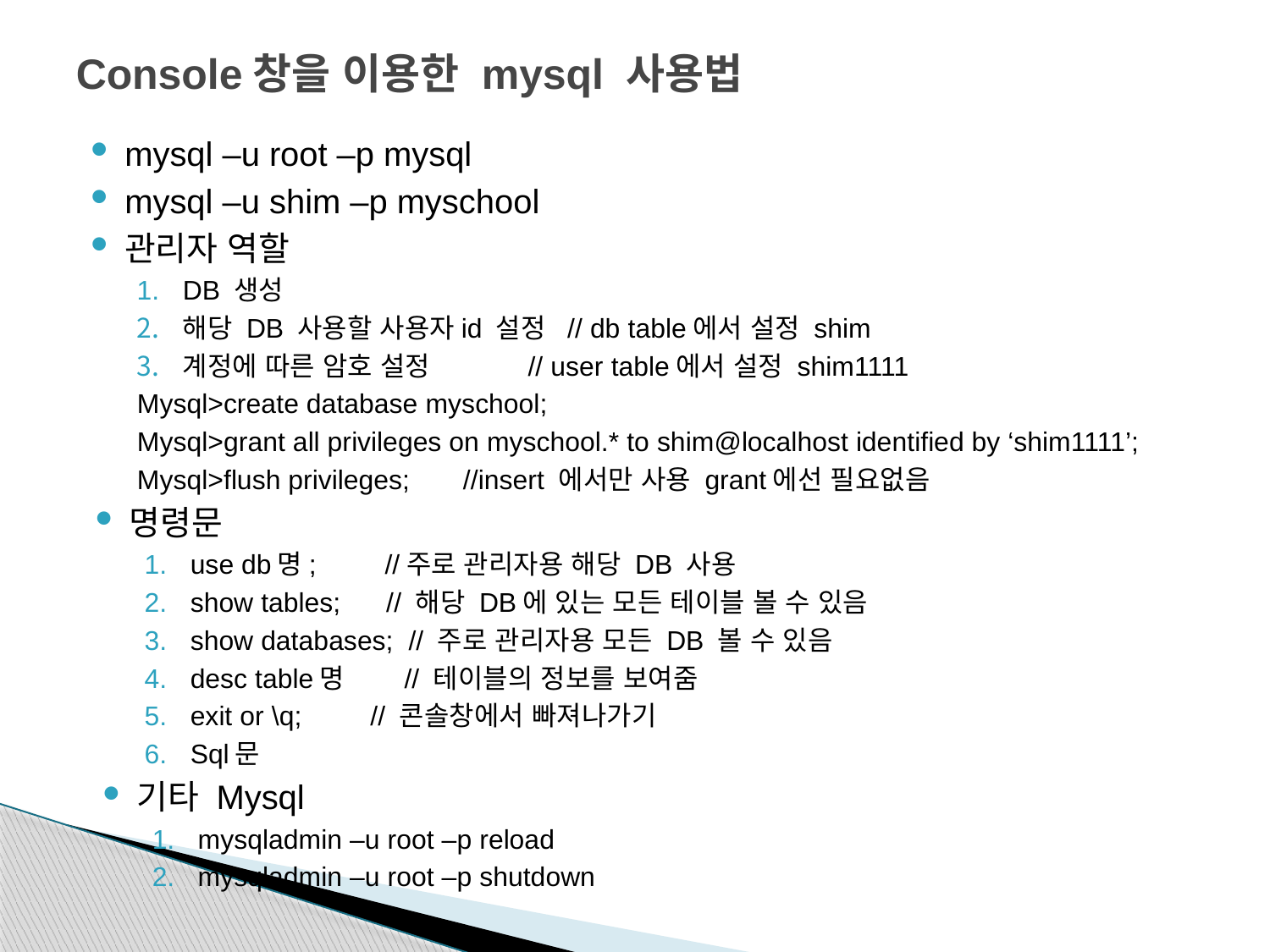

# Console창을 이용한 mysql 사용법
mysql –u root –p mysql
mysql –u shim –p myschool
관리자 역할
DB 생성
해당 DB 사용할 사용자id 설정  // db table에서 설정 shim
계정에 따른 암호 설정            // user table에서 설정 shim1111
Mysql>create database myschool;
Mysql>grant all privileges on myschool.* to shim@localhost identified by ‘shim1111’;
Mysql>flush privileges;       //insert 에서만 사용 grant에선 필요없음
명령문
use db명;         //주로 관리자용 해당 DB 사용
show tables;      // 해당 DB에 있는 모든 테이블 볼 수 있음
show databases;  // 주로 관리자용 모든 DB 볼 수 있음
desc table명       // 테이블의 정보를 보여줌
exit or \q;         // 콘솔창에서 빠져나가기
Sql문
기타 Mysql
mysqladmin –u root –p reload
mysqladmin –u root –p shutdown